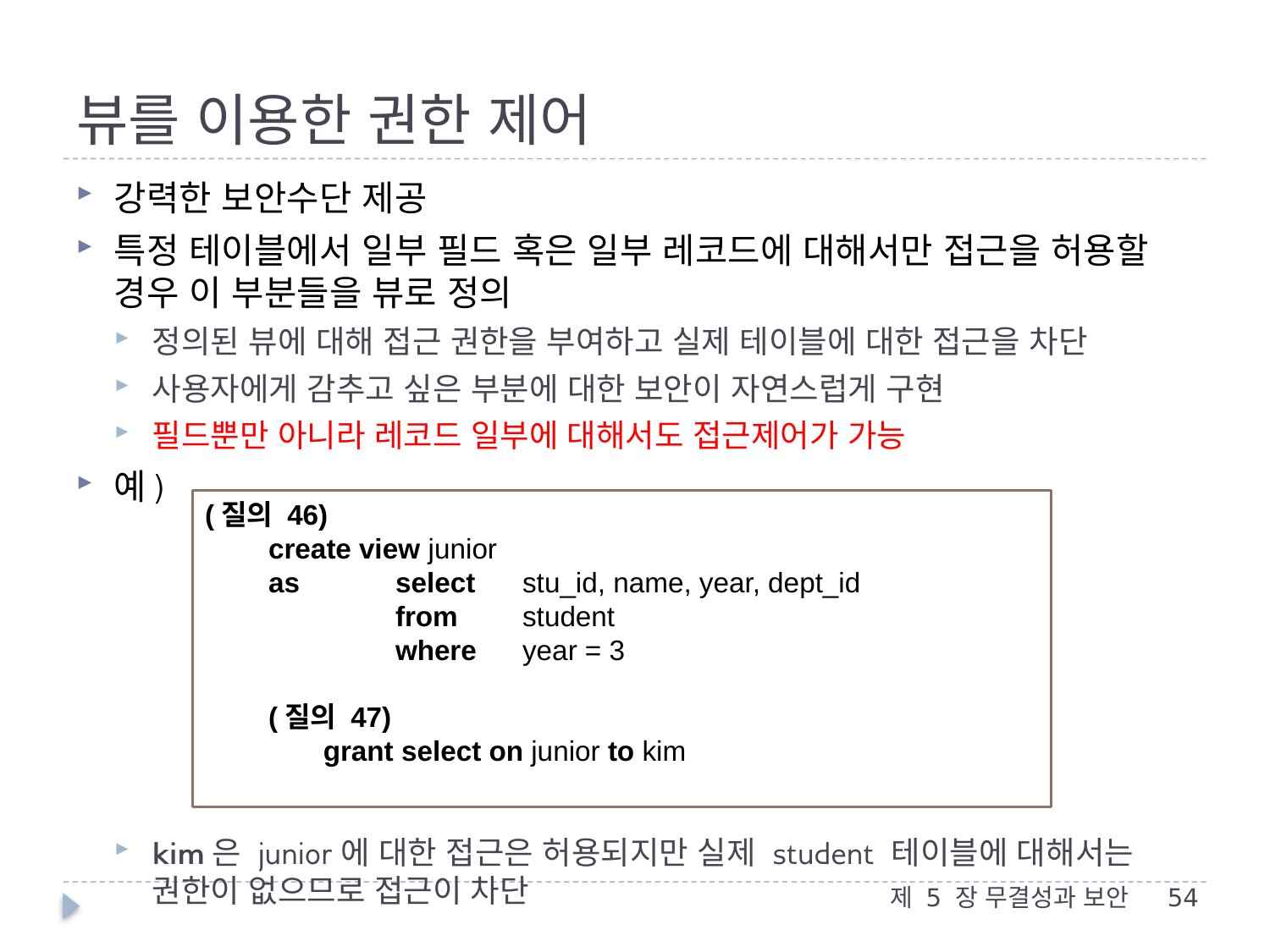

# 뷰를 이용한 권한 제어
강력한 보안수단 제공
특정 테이블에서 일부 필드 혹은 일부 레코드에 대해서만 접근을 허용할 경우 이 부분들을 뷰로 정의
정의된 뷰에 대해 접근 권한을 부여하고 실제 테이블에 대한 접근을 차단
사용자에게 감추고 싶은 부분에 대한 보안이 자연스럽게 구현
필드뿐만 아니라 레코드 일부에 대해서도 접근제어가 가능
예)

kim은 junior에 대한 접근은 허용되지만 실제 student 테이블에 대해서는 권한이 없으므로 접근이 차단
(질의 46)
create view junior
as 	select 	stu_id, name, year, dept_id
	from 	student
	where 	year = 3

(질의 47)
       grant select on junior to kim

제 5 장 무결성과 보안
54